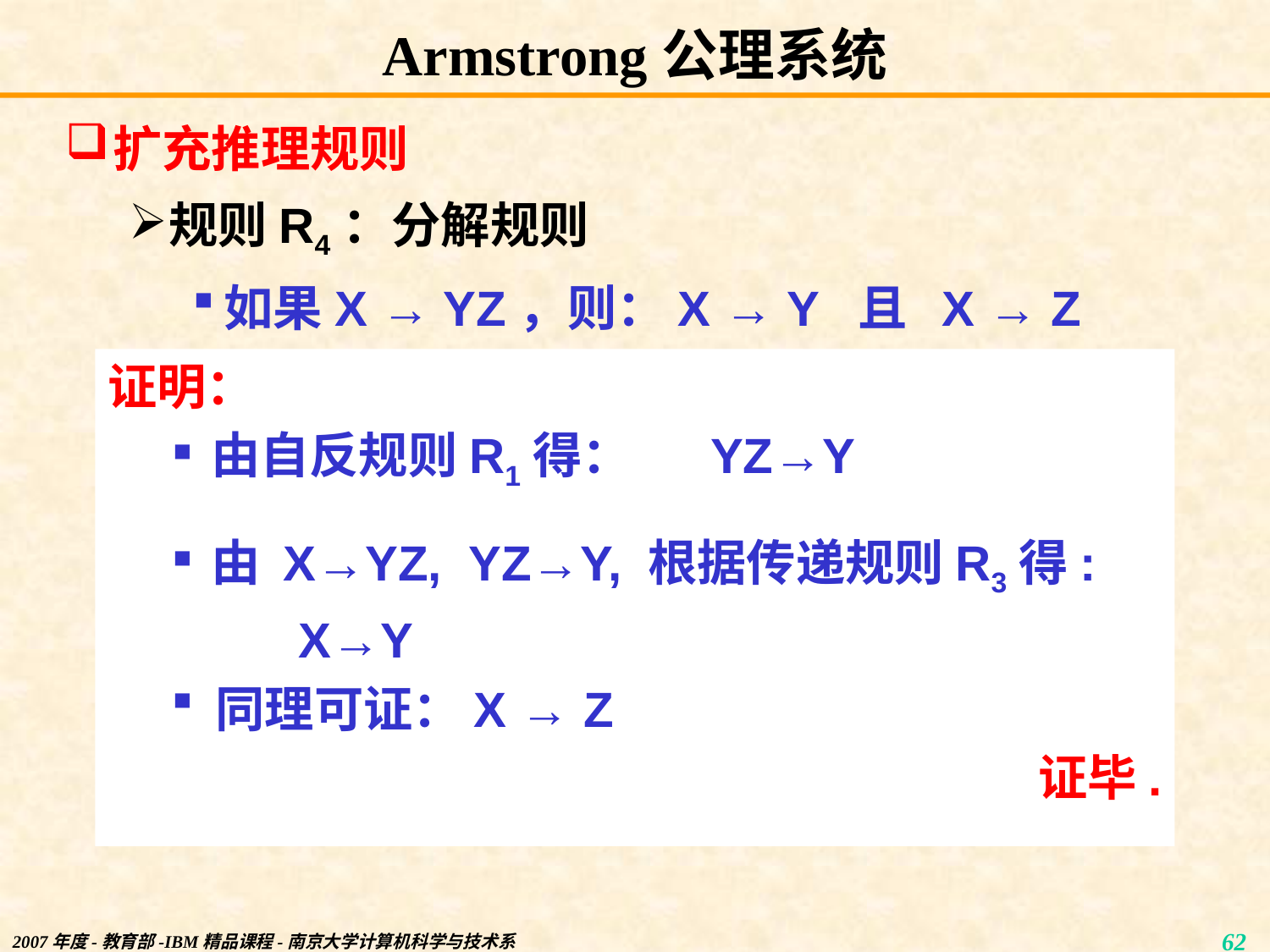

# Armstrong公理系统
扩充推理规则
规则R4：分解规则
如果X → YZ，则：X → Y  且  X → Z
证明：
由自反规则R1得：      YZ→Y

由 X→YZ,  YZ→Y, 根据传递规则R3得:
X→Y
同理可证：X → Z
证毕.
62
2007年度-教育部-IBM精品课程-南京大学计算机科学与技术系